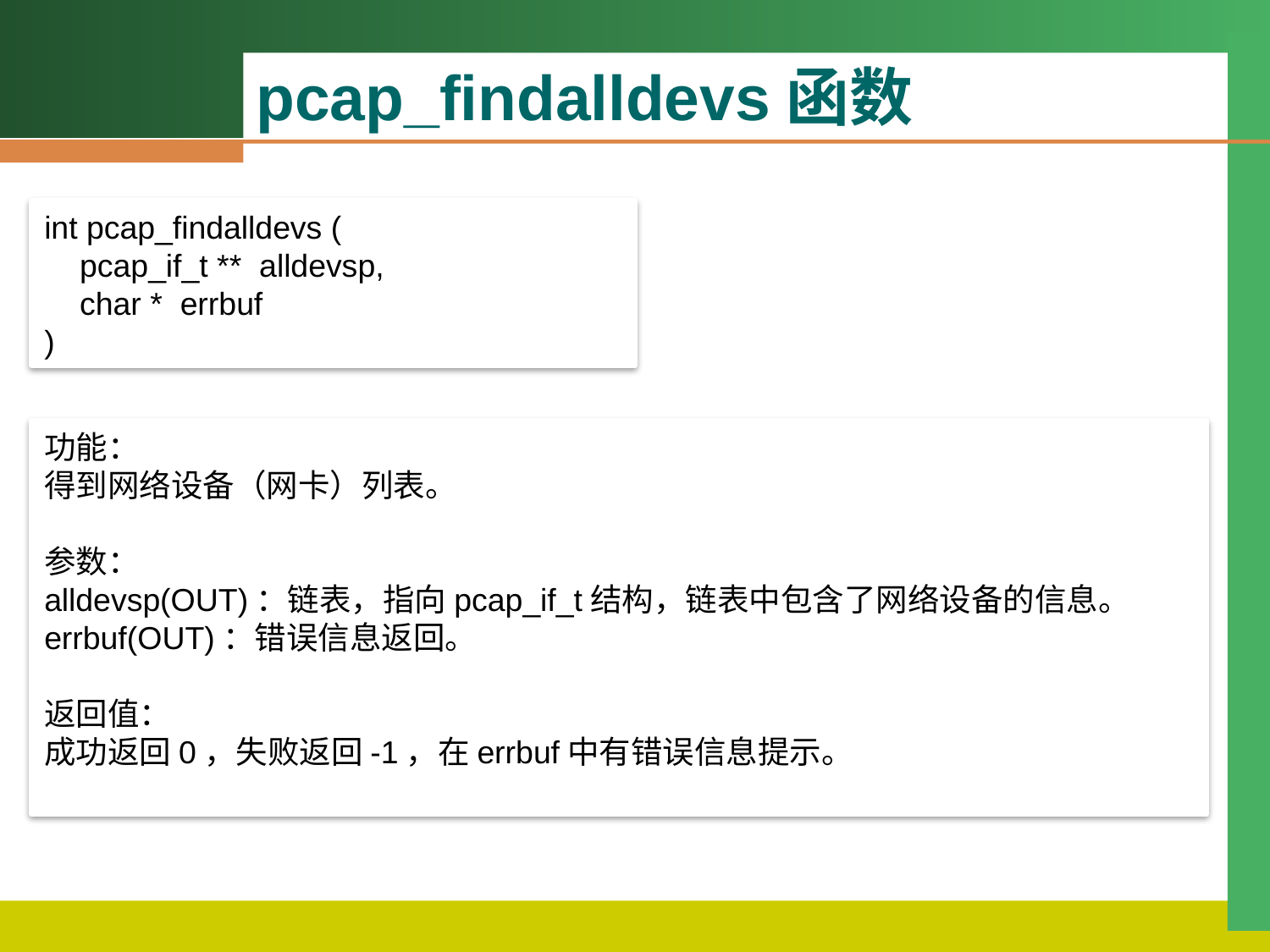

# pcap_findalldevs函数
int pcap_findalldevs (
    pcap_if_t **  alldevsp,
    char *  errbuf
)
功能：
得到网络设备（网卡）列表。

参数：
alldevsp(OUT)：链表，指向pcap_if_t结构，链表中包含了网络设备的信息。
errbuf(OUT)：错误信息返回。

返回值：
成功返回0，失败返回-1，在errbuf中有错误信息提示。